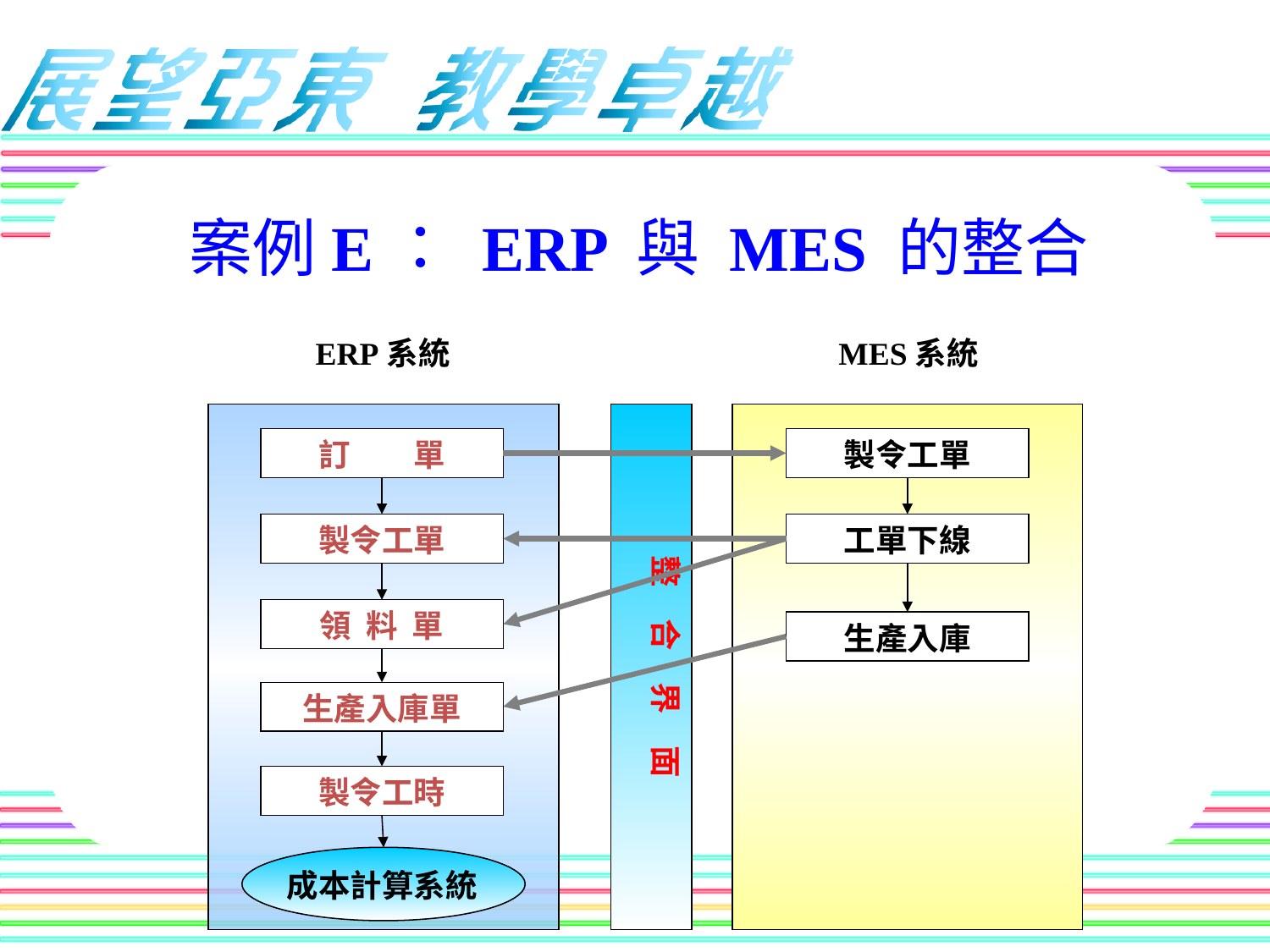

# 案例E： ERP 與 MES 的整合
ERP系統
MES系統

整　合　界　面

訂　　單
製令工單
製令工單
工單下線
領  料  單
生產入庫
生產入庫單
製令工時

成本計算系統